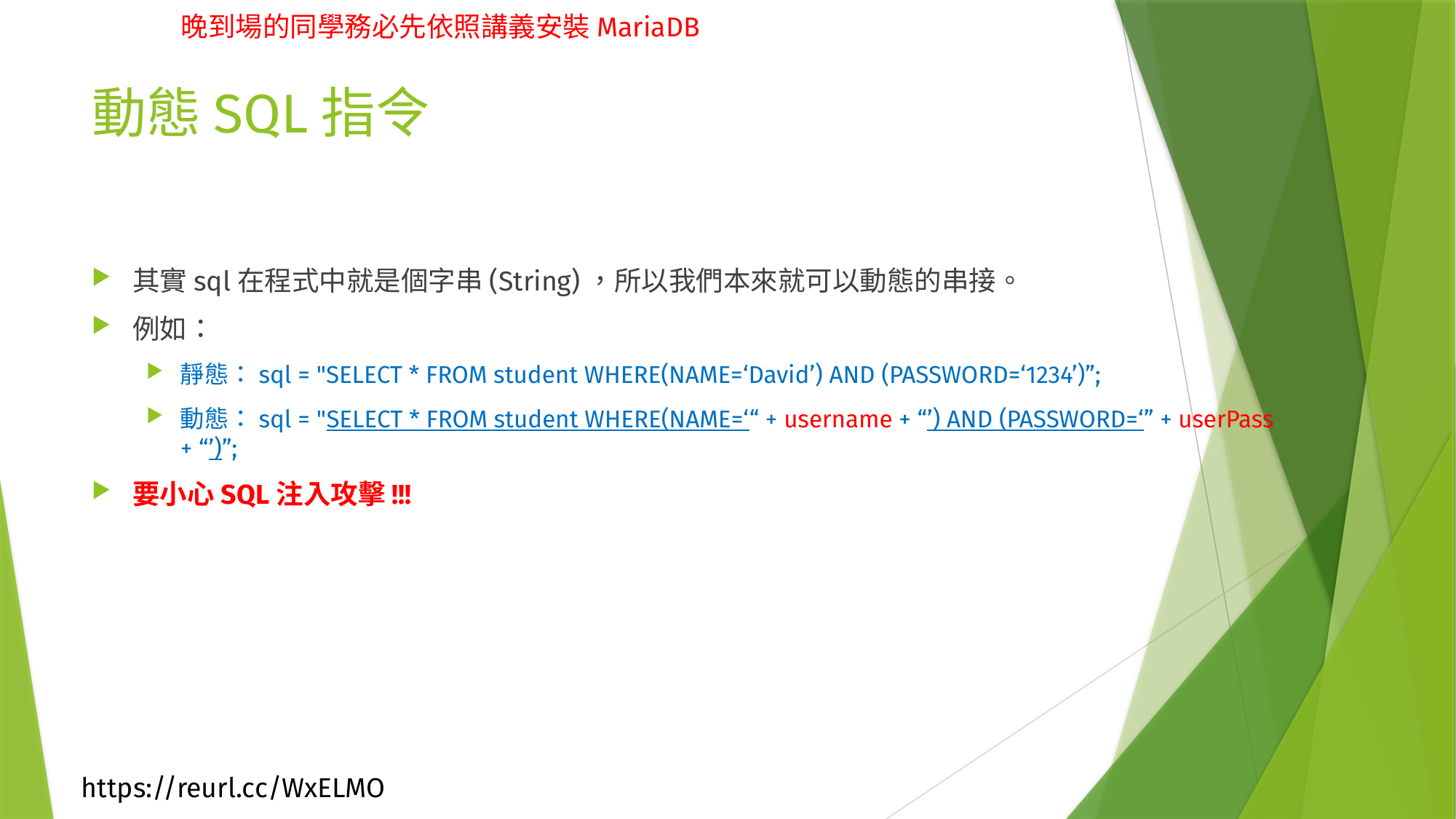

# 動態SQL指令
其實sql在程式中就是個字串(String)，所以我們本來就可以動態的串接。
例如：
靜態：sql = "SELECT * FROM student WHERE(NAME=‘David’) AND (PASSWORD=‘1234’)”;
動態：sql = "SELECT * FROM student WHERE(NAME=‘“ + username + “’) AND (PASSWORD=‘” + userPass + “’)”;
要小心SQL注入攻擊!!!